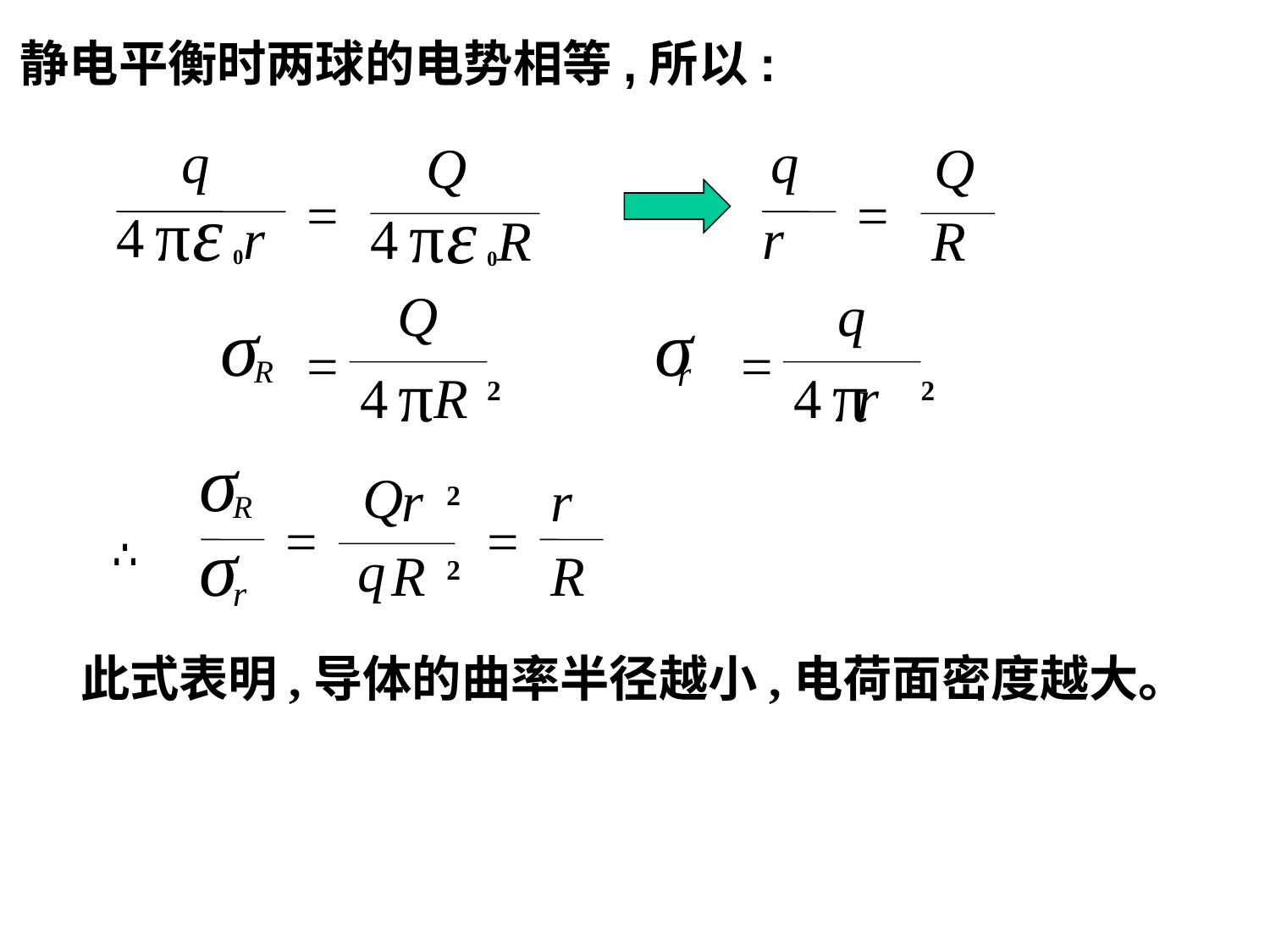

静电平衡时两球的电势相等,所以:
q
Q
=
ε
ε
π
π
4
r
4
R

0
0
q
Q
=
r
R

Q
σ
=
R
π

4
R
2
q
σ
=
r
π

4
r
2
σ
R
=
σ

r
r
Q
2
q
R

2
r
=

R
∴
     此式表明,导体的曲率半径越小,电荷面密度越大。